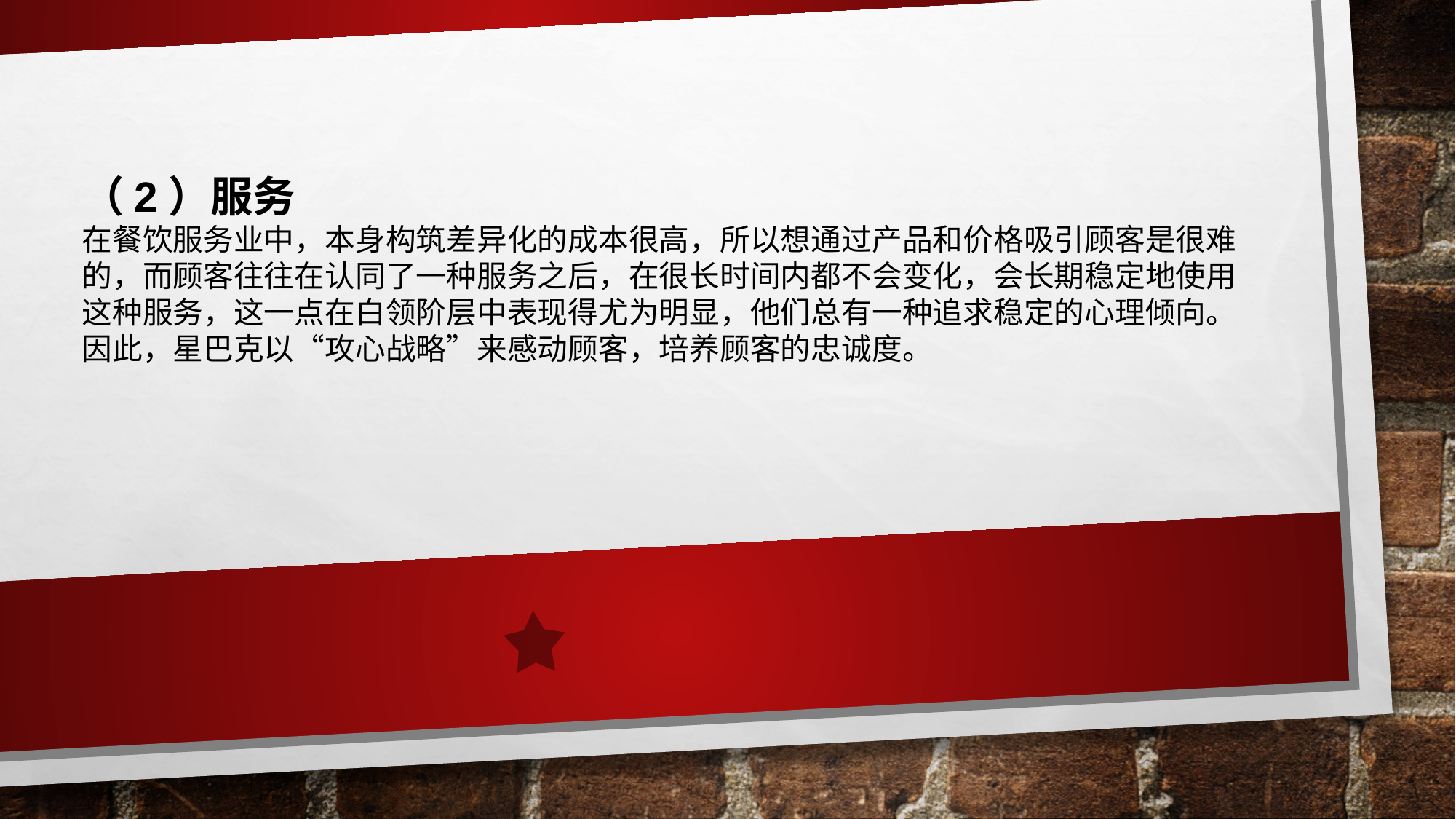

（2）服务
在餐饮服务业中，本身构筑差异化的成本很高，所以想通过产品和价格吸引顾客是很难的，而顾客往往在认同了一种服务之后，在很长时间内都不会变化，会长期稳定地使用这种服务，这一点在白领阶层中表现得尤为明显，他们总有一种追求稳定的心理倾向。因此，星巴克以“攻心战略”来感动顾客，培养顾客的忠诚度。